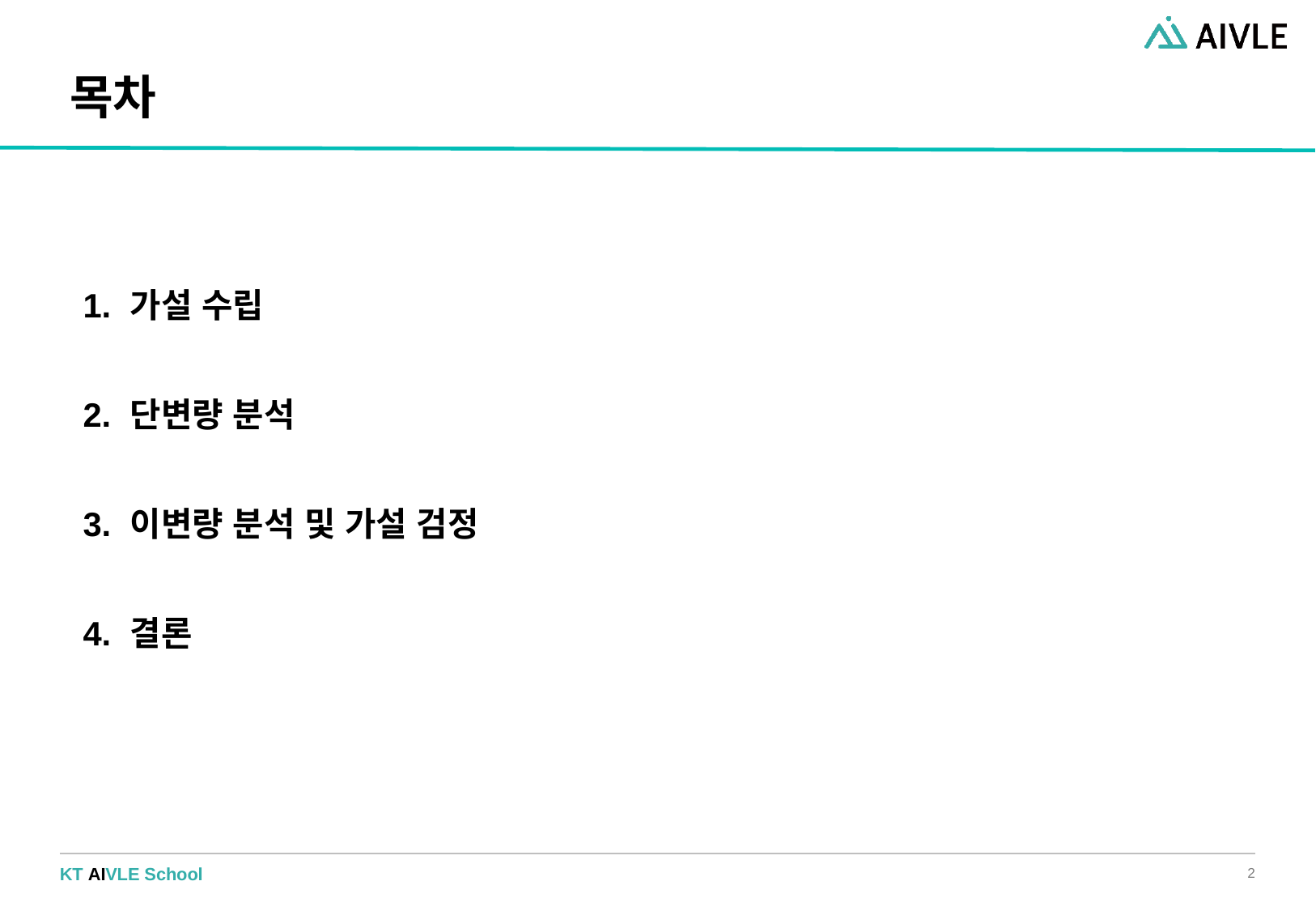

# 목차
가설 수립

단변량 분석

이변량 분석 및 가설 검정

결론